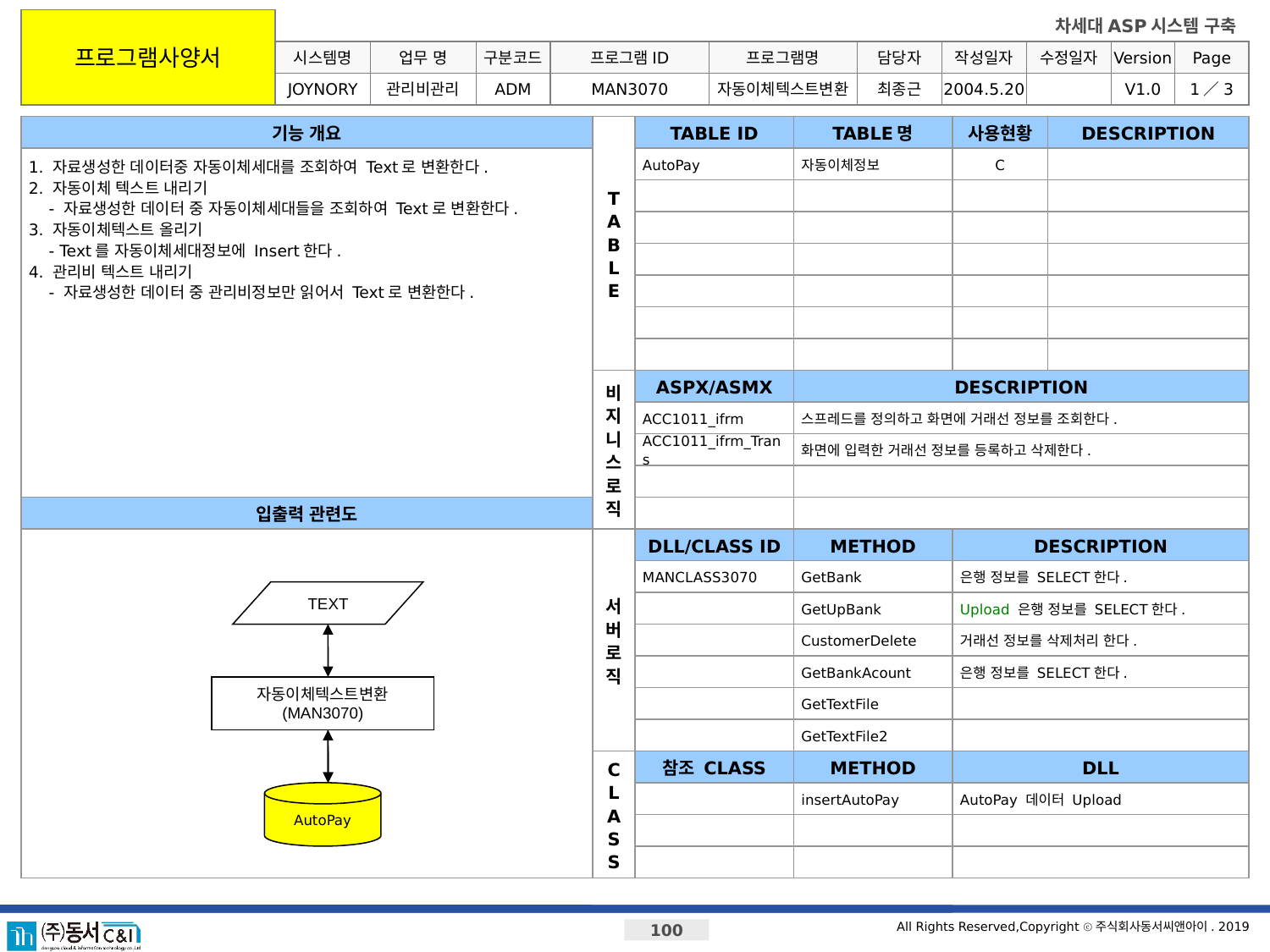

프로그램사양서
시스템명
업무 명
구분코드
프로그램ID
프로그램명
JOYNORY
관리비관리
ADM
MAN3070
자동이체텍스트변환
최종근
2004.5.20

V1.0
1／3
기능 개요
T
A
B
L
E
TABLE ID
TABLE명
사용현황
DESCRIPTION
1. 자료생성한 데이터중 자동이체세대를 조회하여 Text로 변환한다.
2. 자동이체 텍스트 내리기
    - 자료생성한 데이터 중 자동이체세대들을 조회하여 Text로 변환한다.
3. 자동이체텍스트 올리기
    - Text를 자동이체세대정보에 Insert한다.
4. 관리비 텍스트 내리기
    - 자료생성한 데이터 중 관리비정보만 읽어서 Text로 변환한다.

AutoPay
자동이체정보
C

비지니스로직
ASPX/ASMX
DESCRIPTION
ACC1011_ifrm
스프레드를 정의하고 화면에 거래선 정보를 조회한다.
ACC1011_ifrm_Trans
화면에 입력한 거래선 정보를 등록하고 삭제한다.

입출력 관련도

서버로직
DLL/CLASS ID
METHOD
DESCRIPTION
MANCLASS3070
GetBank
은행 정보를 SELECT한다.
TEXT

GetUpBank
Upload 은행 정보를 SELECT한다.

CustomerDelete
거래선 정보를 삭제처리 한다.

GetBankAcount
은행 정보를 SELECT한다.
자동이체텍스트변환
(MAN3070)

GetTextFile

GetTextFile2

C
L
A
S
S
참조 CLASS
METHOD
DLL
AutoPay

insertAutoPay
AutoPay 데이터 Upload